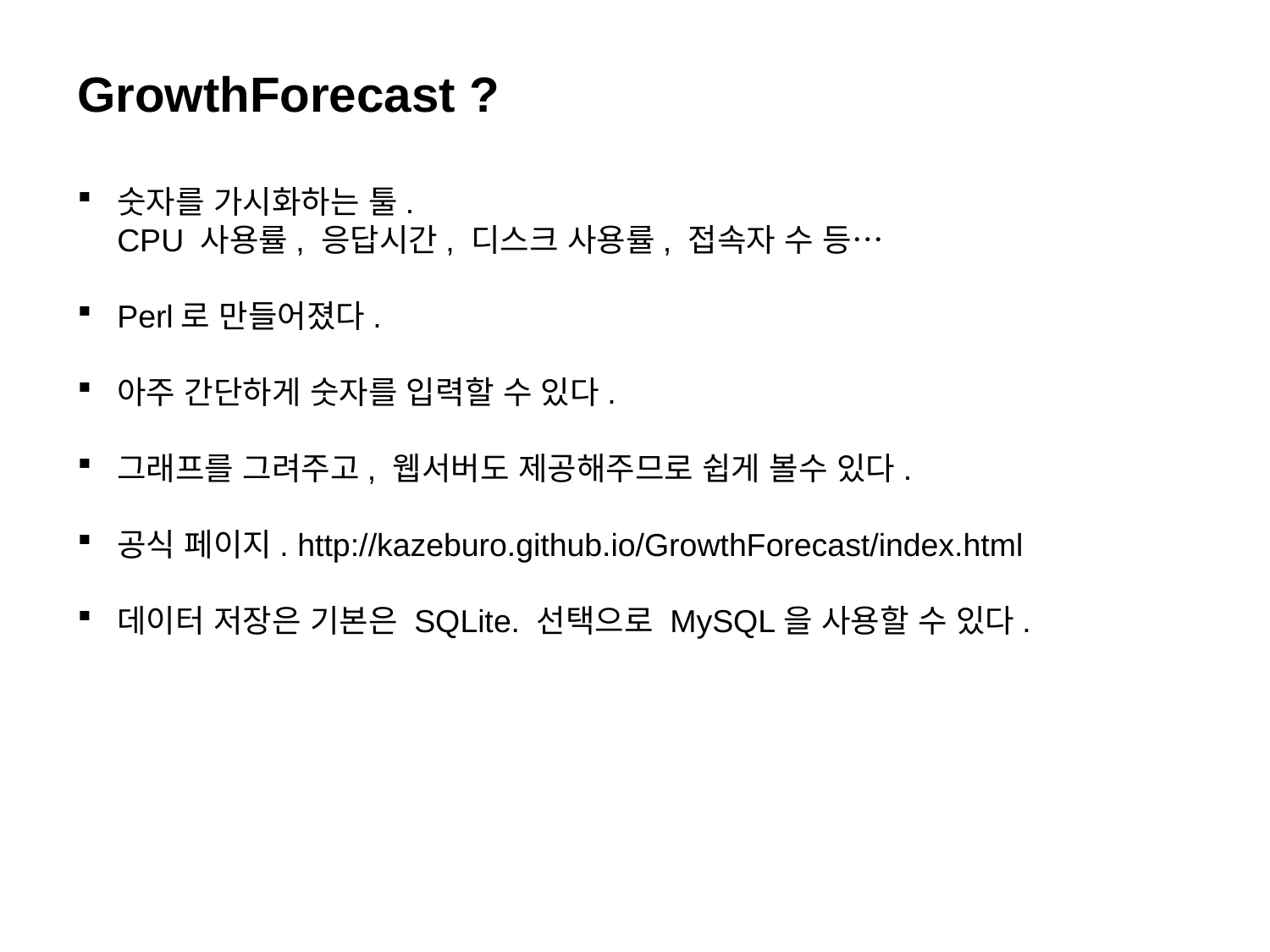

GrowthForecast ?
숫자를 가시화하는 툴.
CPU 사용률, 응답시간, 디스크 사용률, 접속자 수 등…
Perl로 만들어졌다.
아주 간단하게 숫자를 입력할 수 있다.
그래프를 그려주고, 웹서버도 제공해주므로 쉽게 볼수 있다.
공식 페이지. http://kazeburo.github.io/GrowthForecast/index.html
데이터 저장은 기본은 SQLite. 선택으로 MySQL을 사용할 수 있다.